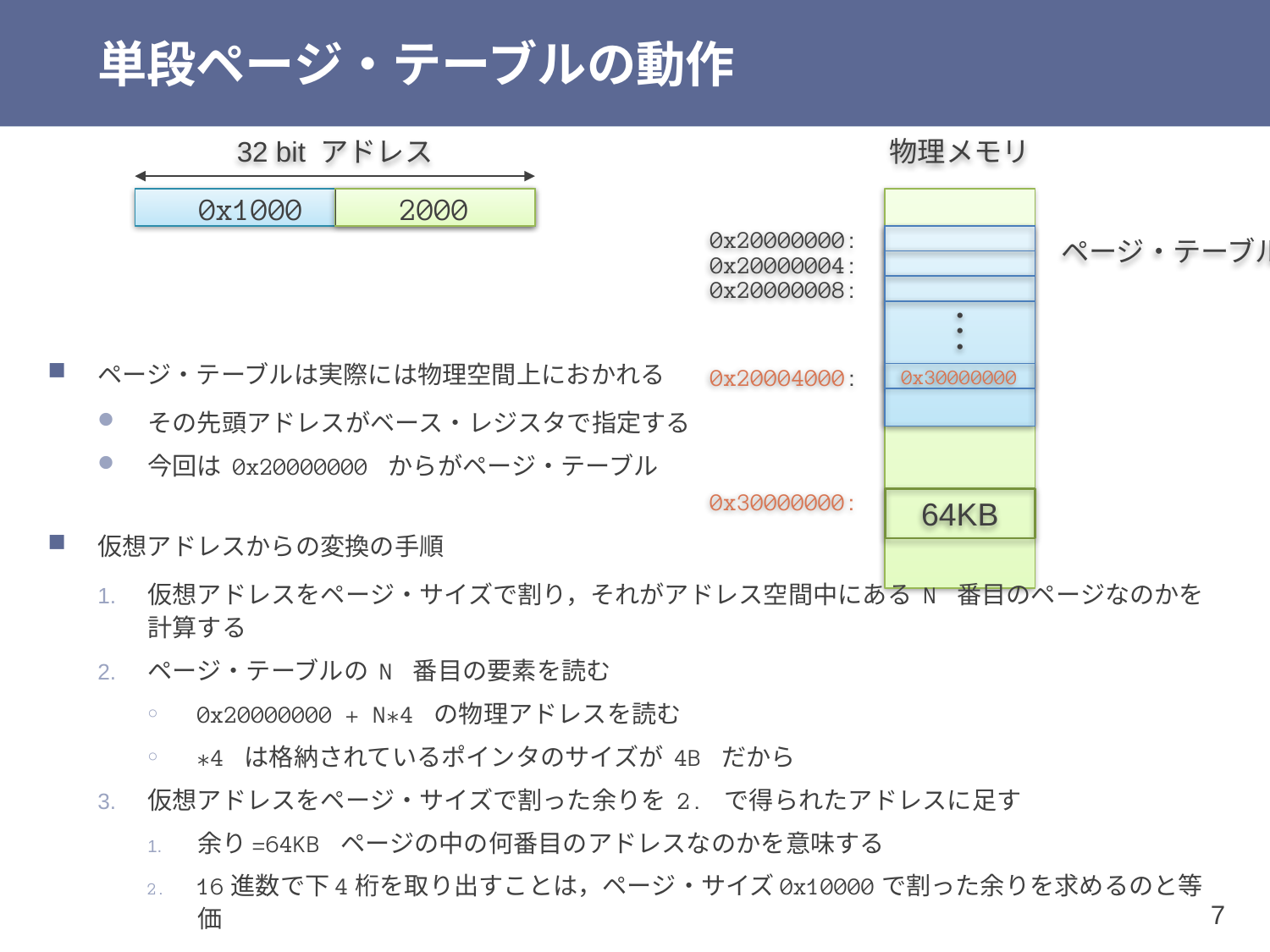

# 単段ページ・テーブルの動作
32 bit アドレス
物理メモリ
   0x1000
2000

0x20000000:

ページ・テーブル
0x20000004:

0x20000008:

･･･
0x20004000:
0x30000000
ページ・テーブルは実際には物理空間上におかれる
その先頭アドレスがベース・レジスタで指定する
今回は 0x20000000 からがページ・テーブル
仮想アドレスからの変換の手順
仮想アドレスをページ・サイズで割り，それがアドレス空間中にある N 番目のページなのかを計算する
ページ・テーブルの N 番目の要素を読む
0x20000000 + N*4 の物理アドレスを読む
*4 は格納されているポインタのサイズが 4B だから
仮想アドレスをページ・サイズで割った余りを 2. で得られたアドレスに足す
余り=64KB ページの中の何番目のアドレスなのかを意味する
16進数で下4桁を取り出すことは，ページ・サイズ0x10000で割った余りを求めるのと等価

64KB
0x30000000: